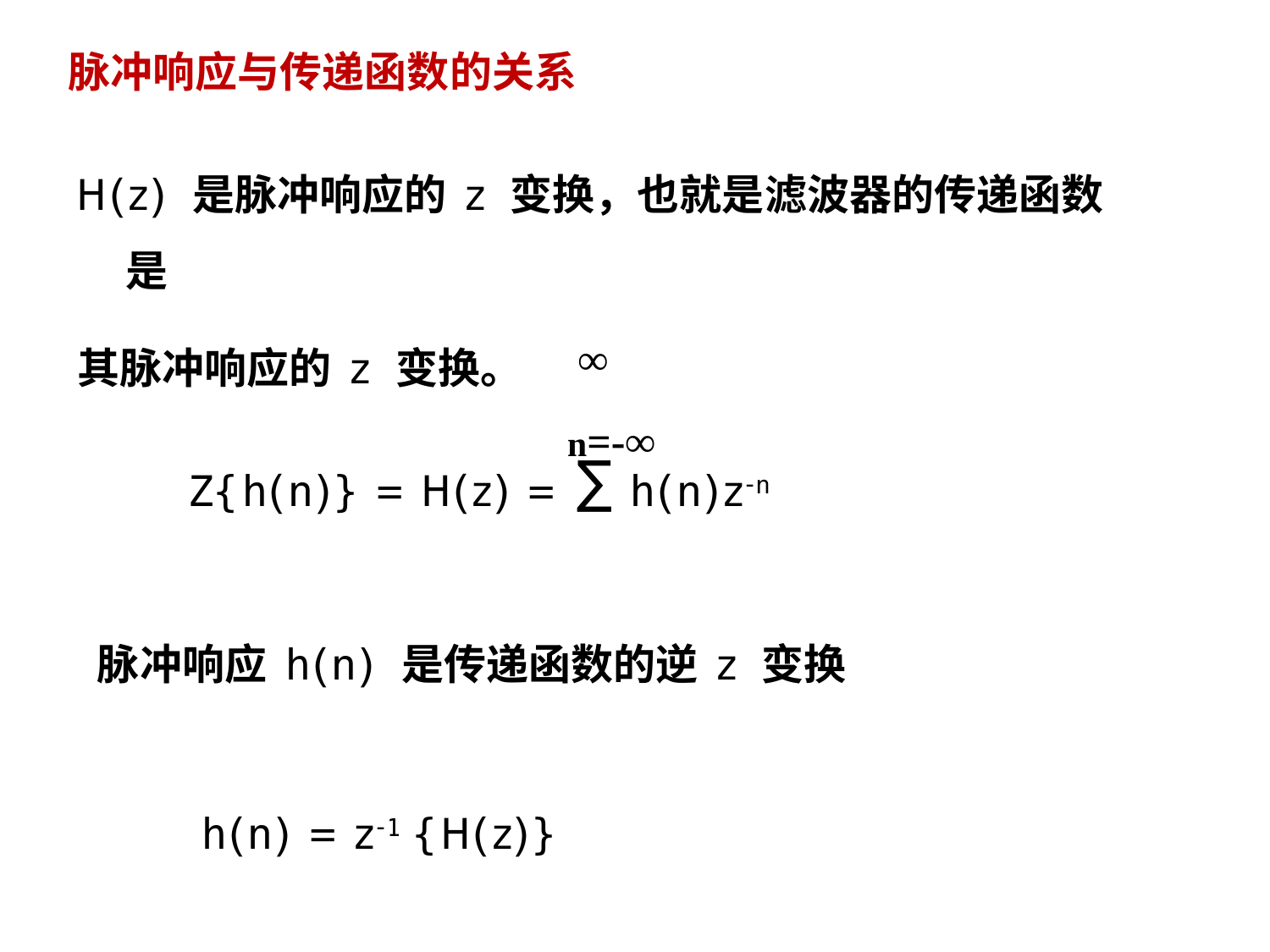

脉冲响应与传递函数的关系
H(z) 是脉冲响应的 z 变换，也就是滤波器的传递函数是
其脉冲响应的 z 变换。
         Z{h(n)} = H(z) = ∑ h(n)z-n

 脉冲响应 h(n) 是传递函数的逆 z 变换

          h(n) = z-1 {H(z)}
 ∞
n=-∞